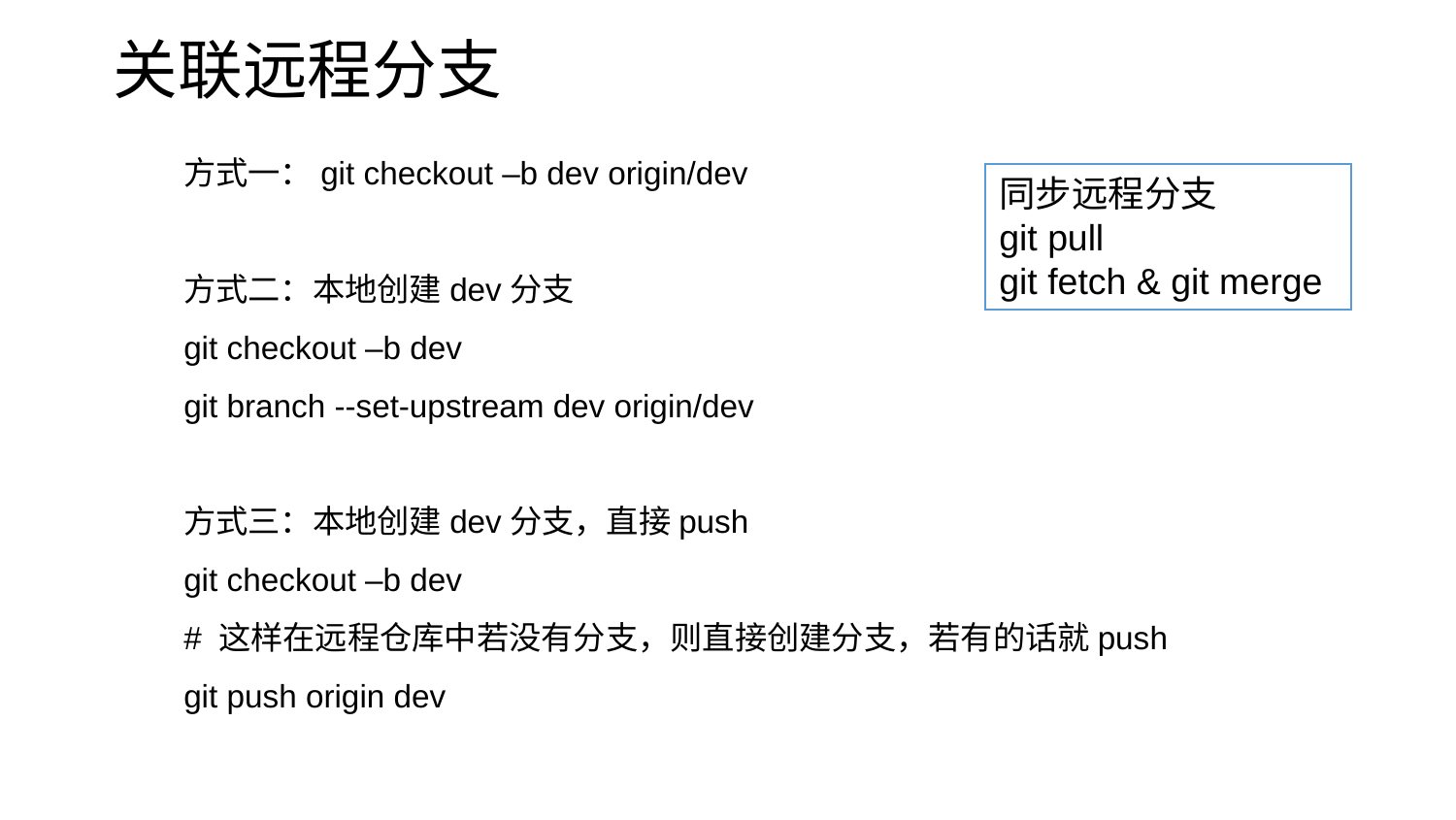

关联远程分支
方式一：git checkout –b dev origin/dev

方式二：本地创建dev分支
git checkout –b dev
git branch --set-upstream dev origin/dev

方式三：本地创建dev分支，直接push
git checkout –b dev
# 这样在远程仓库中若没有分支，则直接创建分支，若有的话就push
git push origin dev
同步远程分支
git pull
git fetch & git merge